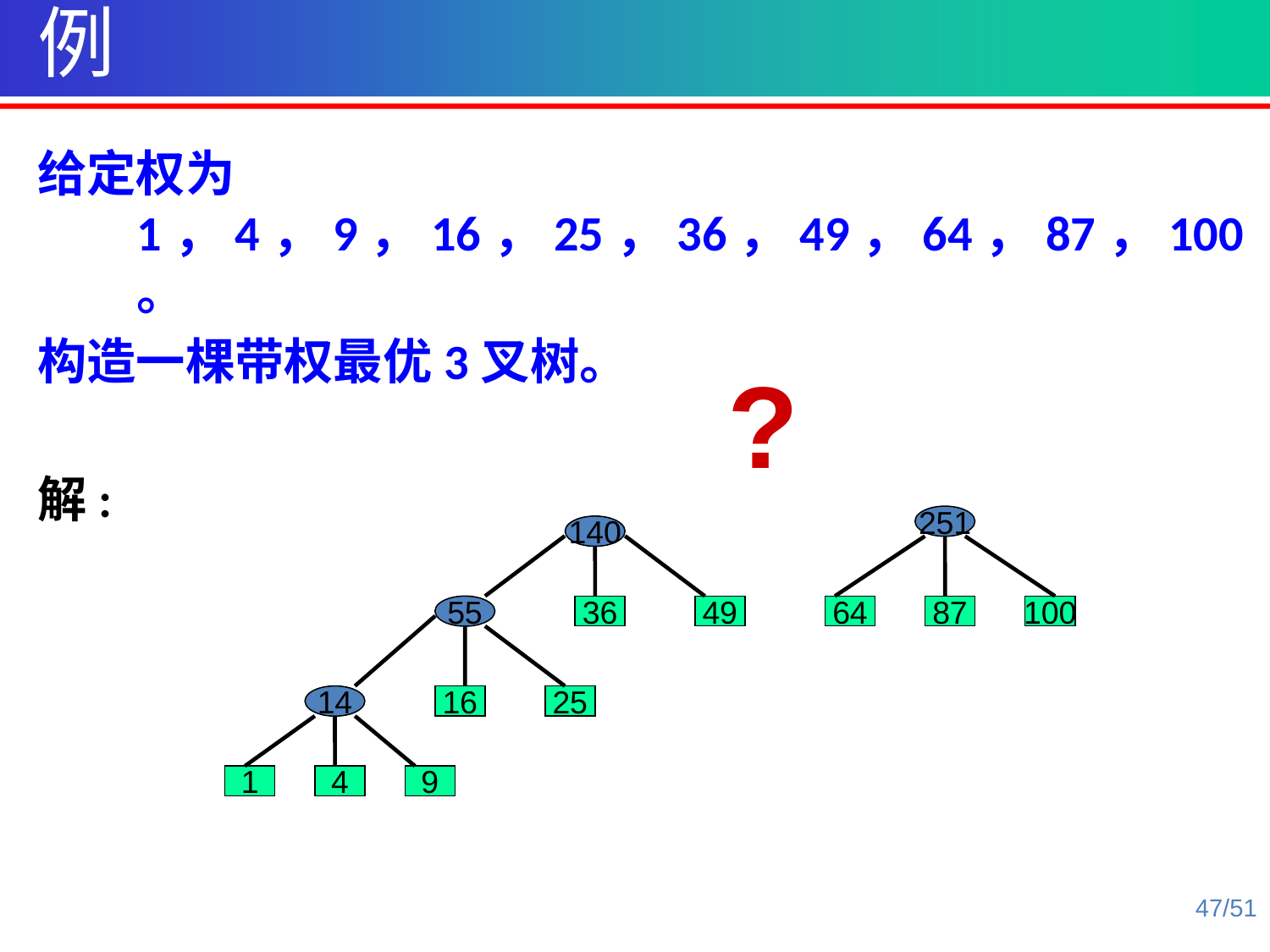

例
给定权为  1，4，9，16，25，36，49，64，87，100。
构造一棵带权最优3叉树。

解:
?
251
140

55
36
49
64
87
100

14
16
25

1
4
9
47/51